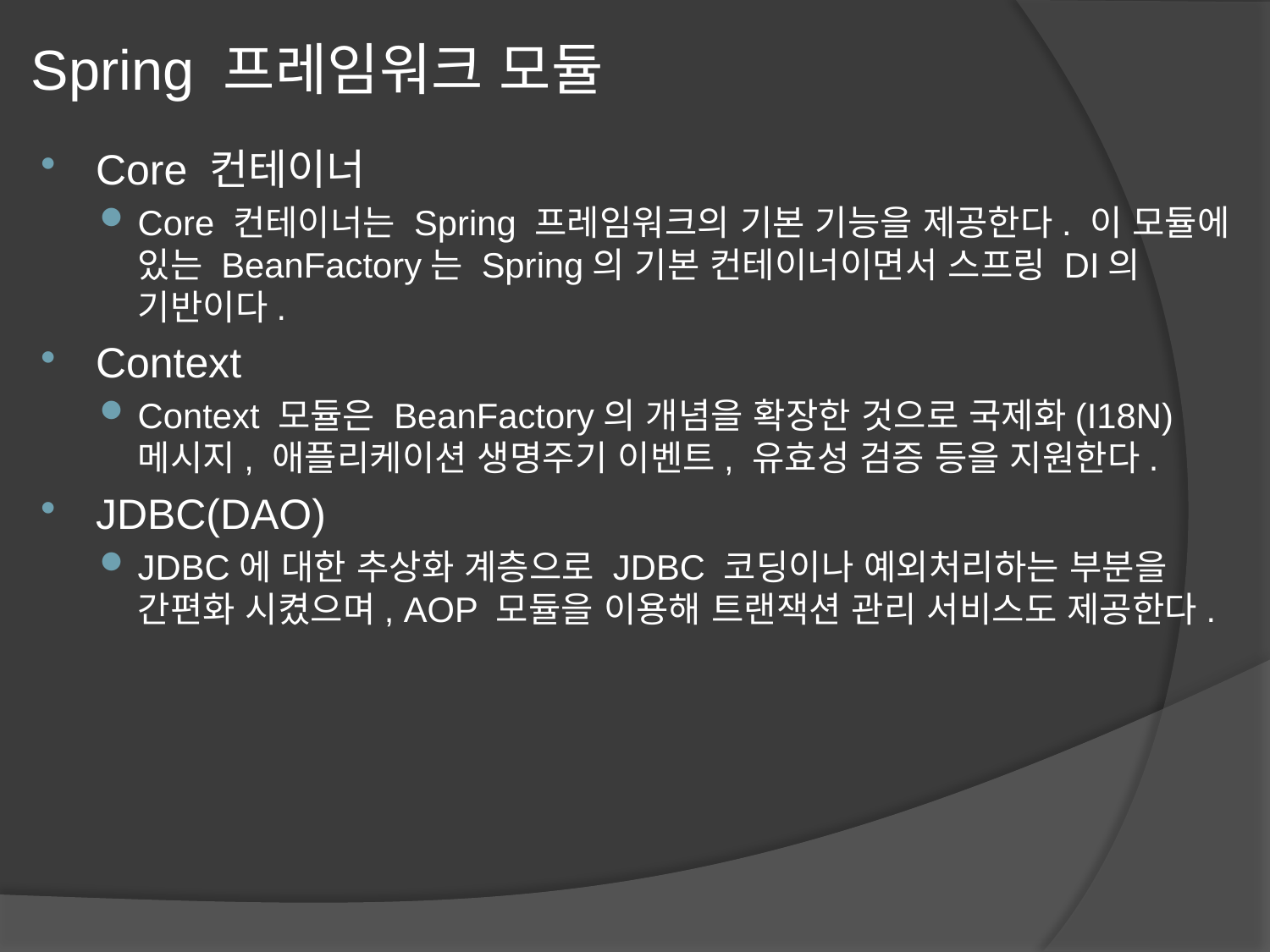

# Spring 프레임워크 모듈
Core 컨테이너
Core 컨테이너는 Spring 프레임워크의 기본 기능을 제공한다. 이 모듈에 있는 BeanFactory는 Spring의 기본 컨테이너이면서 스프링 DI의 기반이다.
Context
Context 모듈은 BeanFactory의 개념을 확장한 것으로 국제화(I18N) 메시지, 애플리케이션 생명주기 이벤트, 유효성 검증 등을 지원한다.
JDBC(DAO)
JDBC에 대한 추상화 계층으로 JDBC 코딩이나 예외처리하는 부분을 간편화 시켰으며, AOP 모듈을 이용해 트랜잭션 관리 서비스도 제공한다.